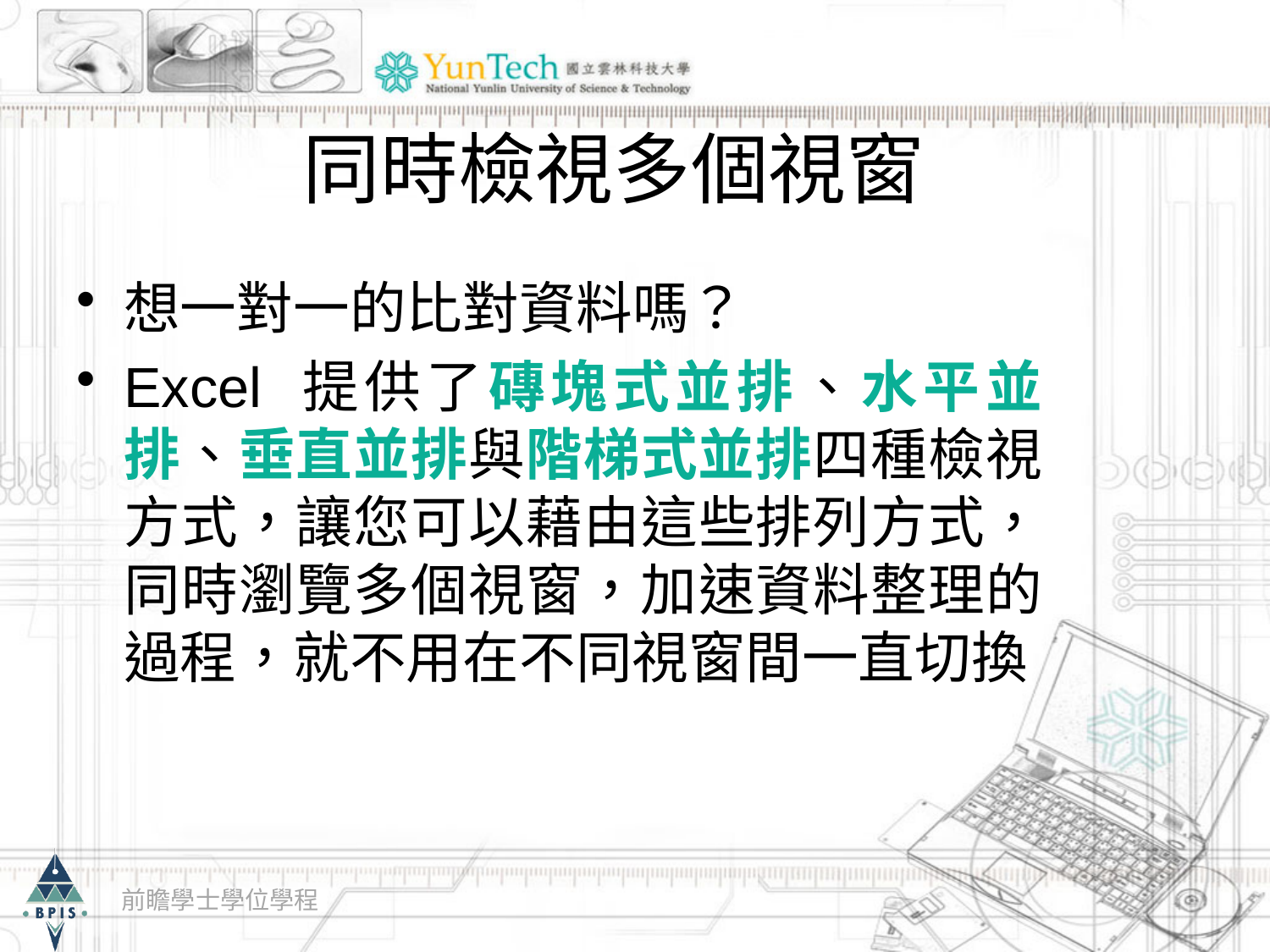

# 同時檢視多個視窗
想一對一的比對資料嗎？
Excel 提供了磚塊式並排、水平並排、垂直並排與階梯式並排四種檢視方式，讓您可以藉由這些排列方式，同時瀏覽多個視窗，加速資料整理的過程，就不用在不同視窗間一直切換